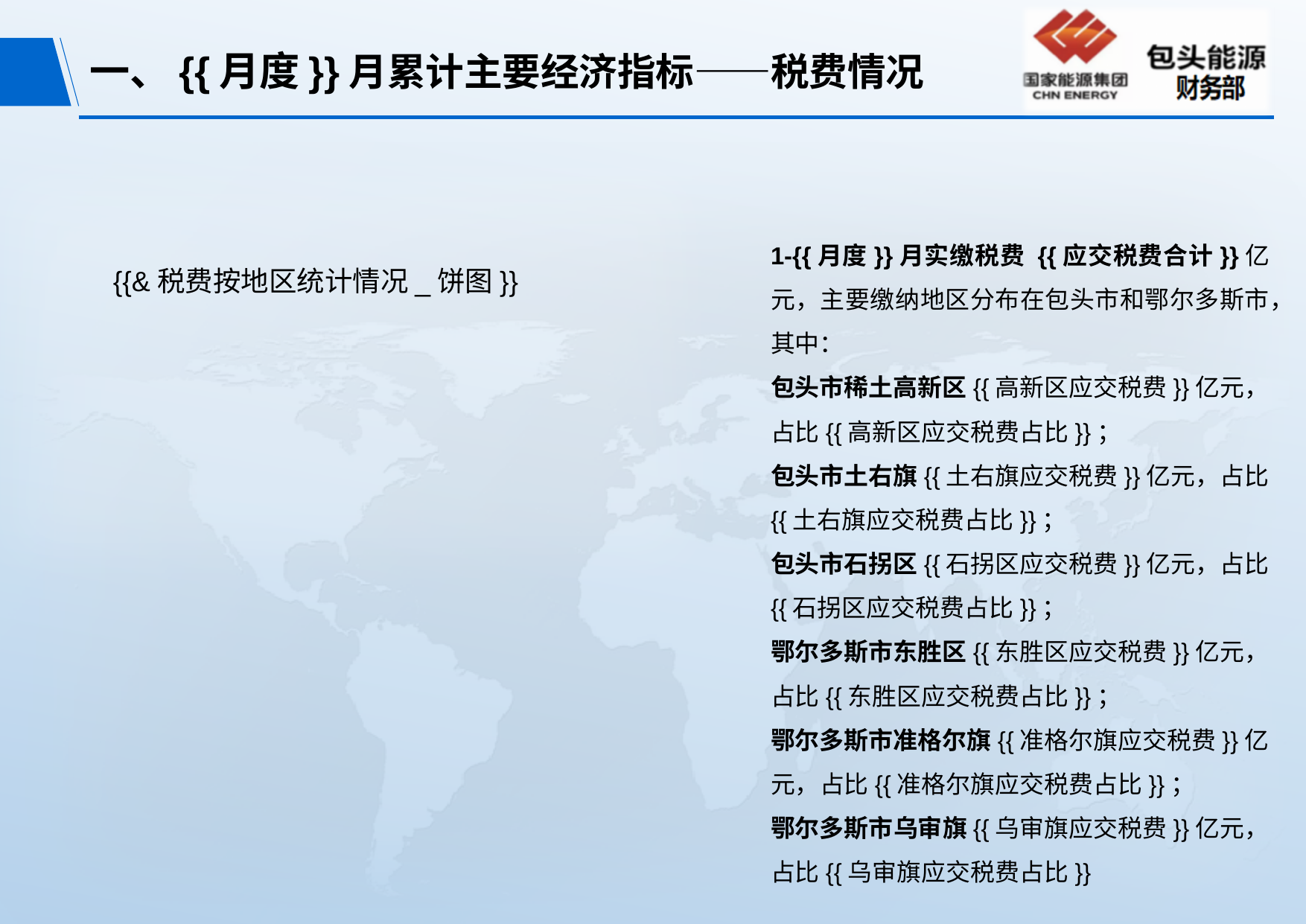

# 一、{{月度}}月累计主要经济指标——税费情况
1-{{月度}}月实缴税费 {{应交税费合计}}亿元，主要缴纳地区分布在包头市和鄂尔多斯市，其中：
包头市稀土高新区{{高新区应交税费}}亿元，占比{{高新区应交税费占比}}；
包头市土右旗{{土右旗应交税费}}亿元，占比{{土右旗应交税费占比}}；
包头市石拐区{{石拐区应交税费}}亿元，占比{{石拐区应交税费占比}}；
鄂尔多斯市东胜区{{东胜区应交税费}}亿元，占比{{东胜区应交税费占比}}；
鄂尔多斯市准格尔旗{{准格尔旗应交税费}}亿元，占比{{准格尔旗应交税费占比}}；
鄂尔多斯市乌审旗{{乌审旗应交税费}}亿元，占比{{乌审旗应交税费占比}}
{{&税费按地区统计情况_饼图}}
27